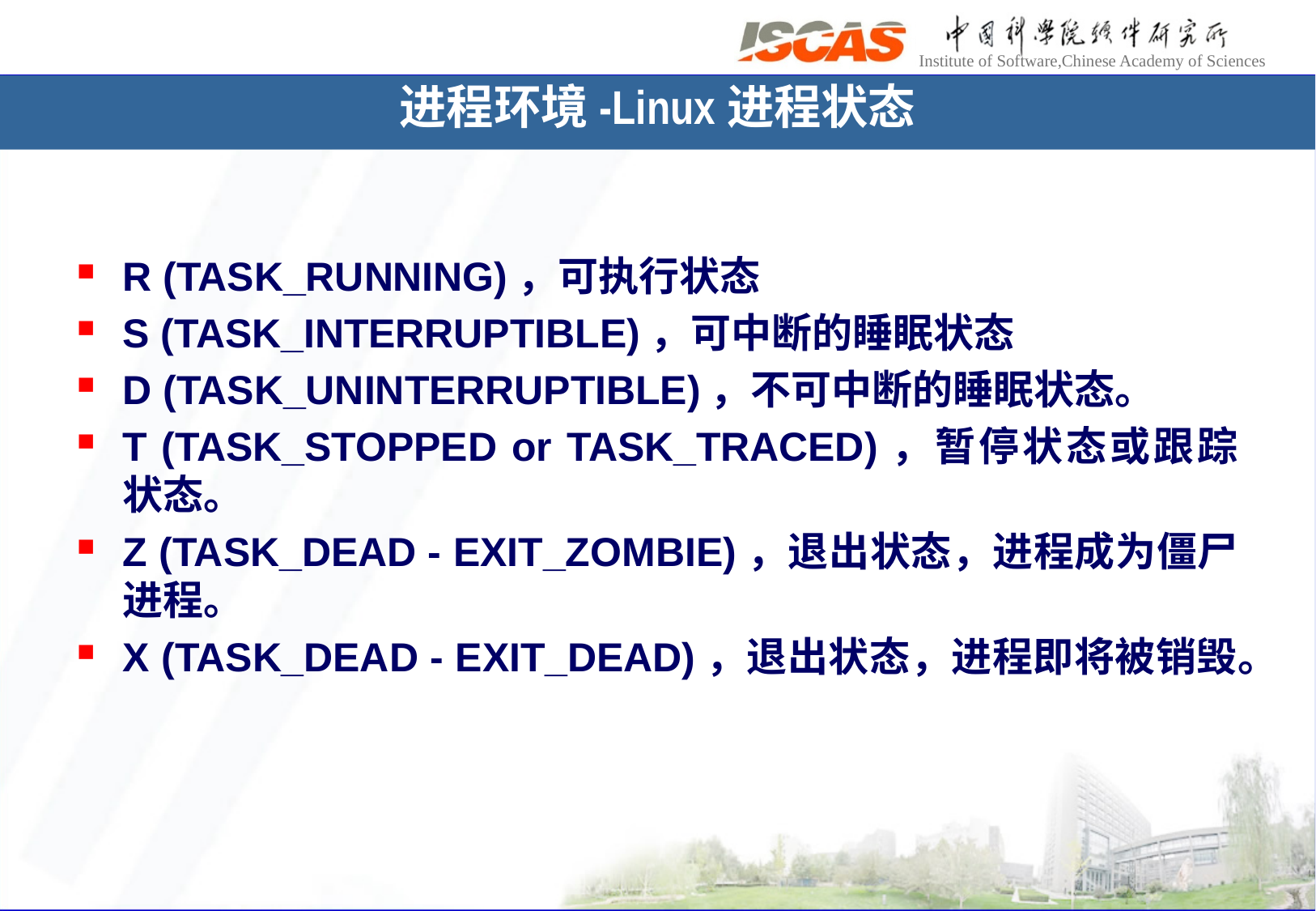

进程环境-Linux进程状态

R (TASK_RUNNING)，可执行状态
S (TASK_INTERRUPTIBLE)，可中断的睡眠状态
D (TASK_UNINTERRUPTIBLE)，不可中断的睡眠状态。
T (TASK_STOPPED or TASK_TRACED)，暂停状态或跟踪状态。
Z (TASK_DEAD - EXIT_ZOMBIE)，退出状态，进程成为僵尸进程。
X (TASK_DEAD - EXIT_DEAD)，退出状态，进程即将被销毁。